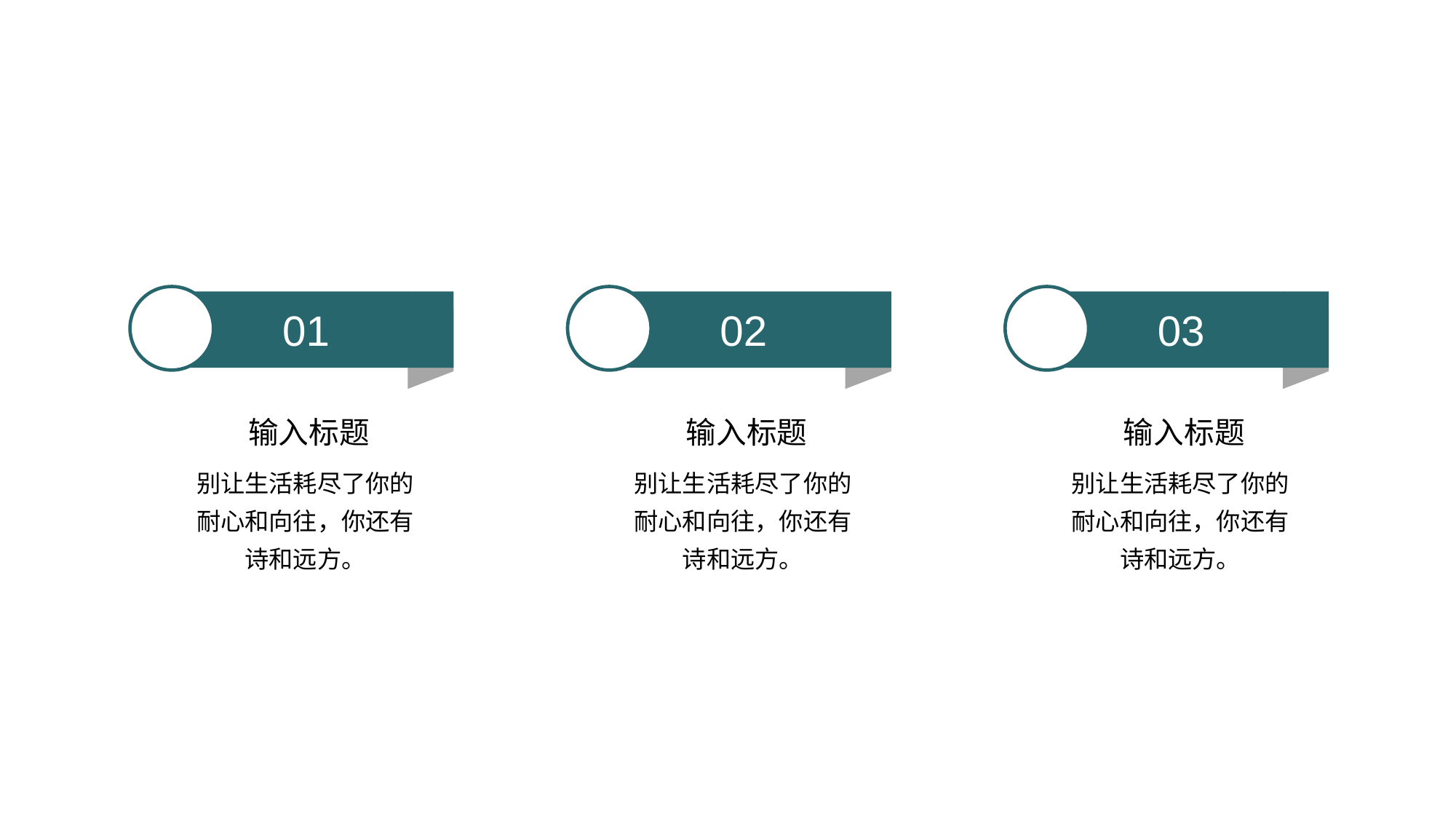

01
输入标题
别让生活耗尽了你的耐心和向往，你还有诗和远方。

02
输入标题
别让生活耗尽了你的耐心和向往，你还有诗和远方。

03
输入标题
别让生活耗尽了你的耐心和向往，你还有诗和远方。